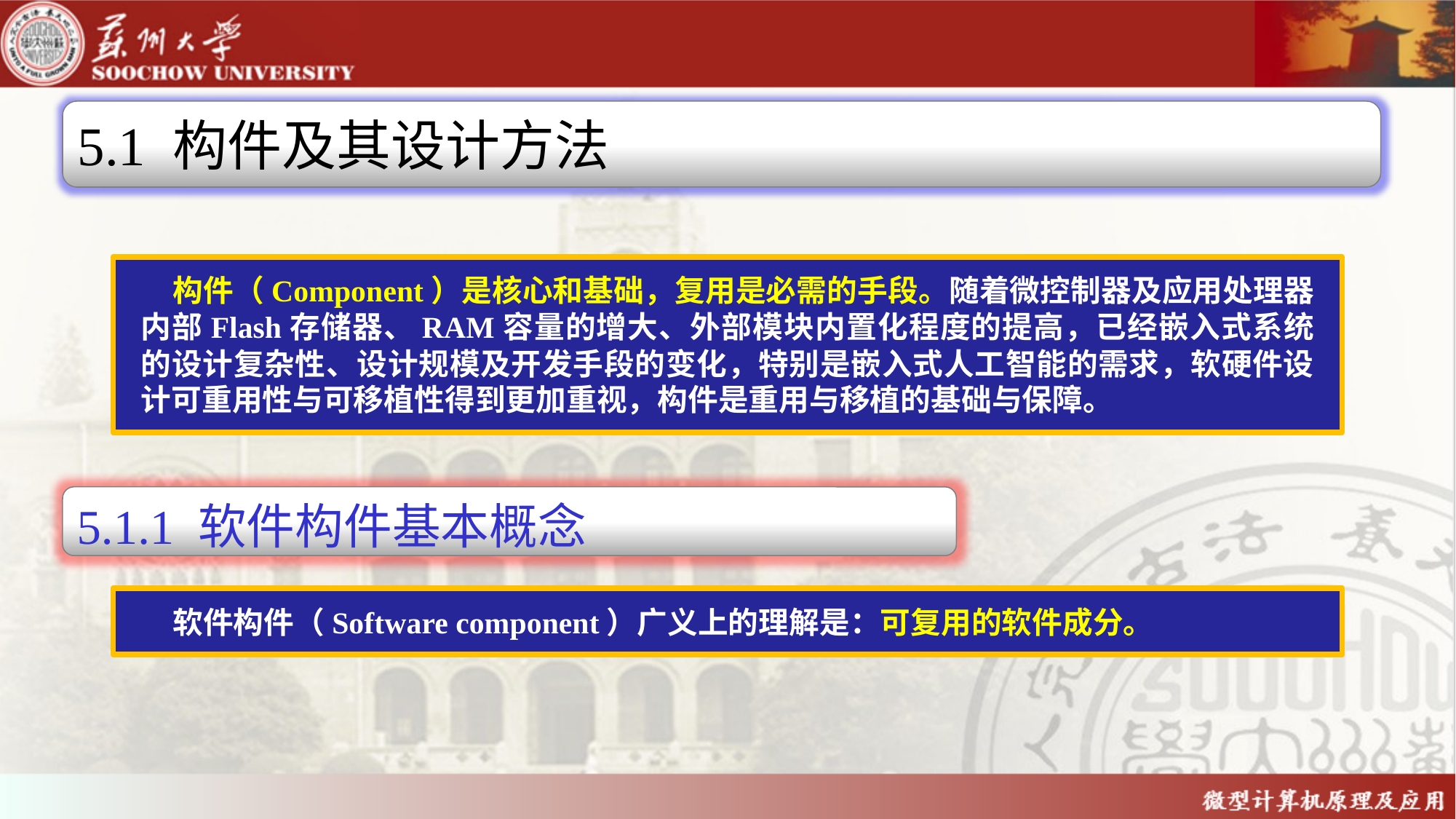

5.1 构件及其设计方法
构件（Component）是核心和基础，复用是必需的手段。随着微控制器及应用处理器内部Flash存储器、RAM容量的增大、外部模块内置化程度的提高，已经嵌入式系统的设计复杂性、设计规模及开发手段的变化，特别是嵌入式人工智能的需求，软硬件设计可重用性与可移植性得到更加重视，构件是重用与移植的基础与保障。
5.1.1 软件构件基本概念
软件构件（Software component）广义上的理解是：可复用的软件成分。